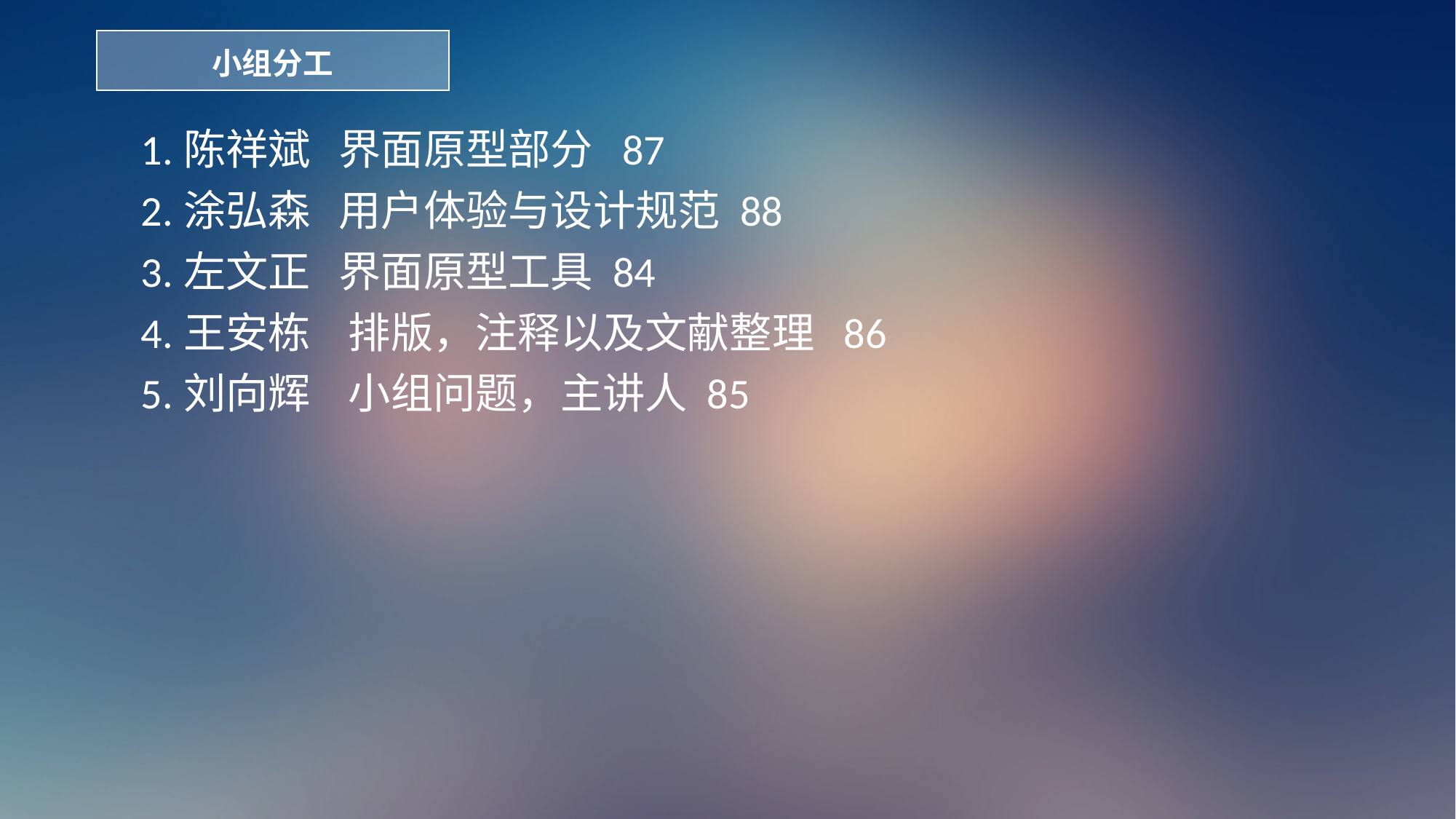

小组分工
1.陈祥斌   界面原型部分  87
2.涂弘森   用户体验与设计规范 88
3.左文正   界面原型工具 84
4.王安栋    排版，注释以及文献整理  86
5.刘向辉    小组问题，主讲人 85